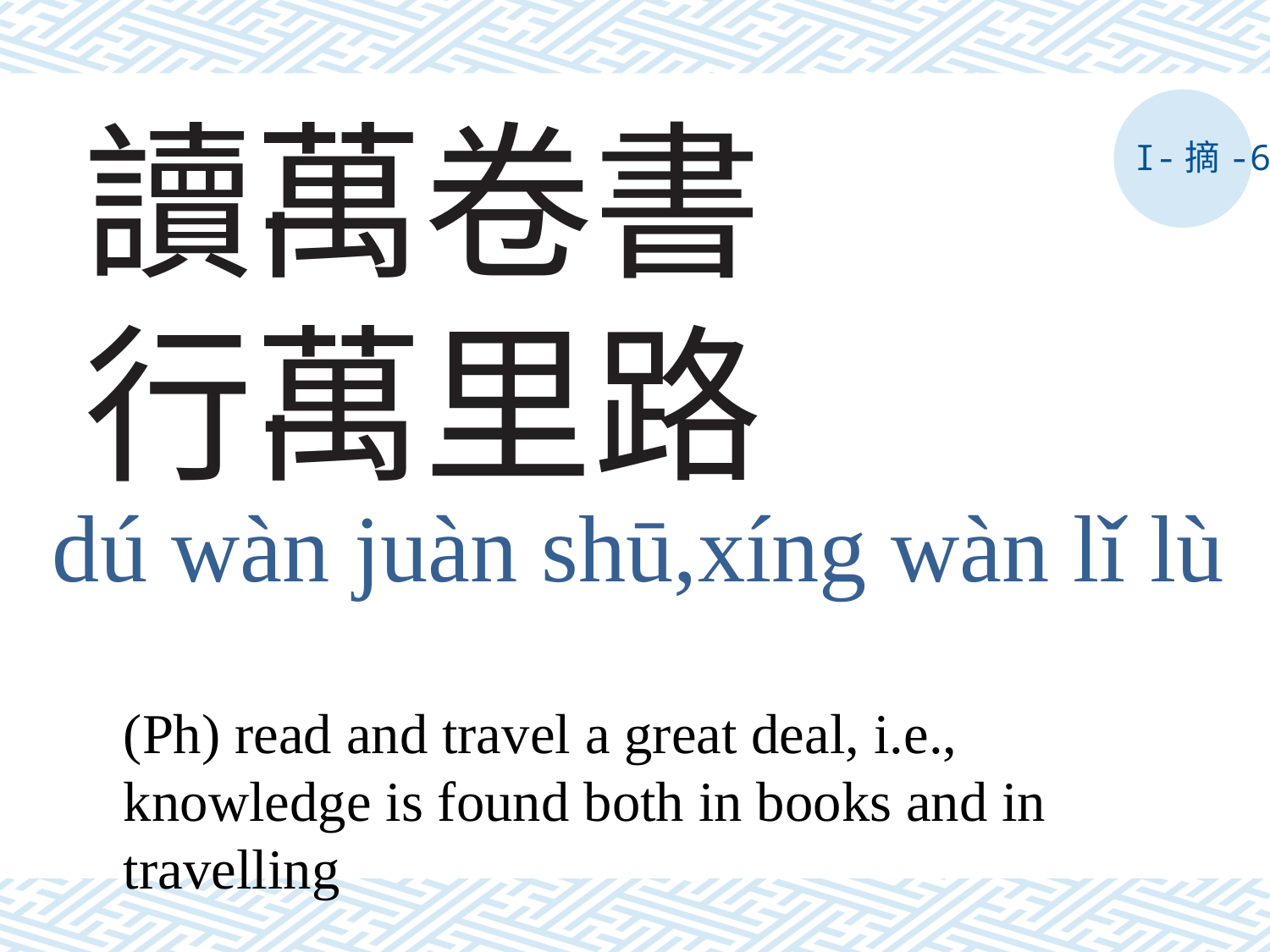

# 讀萬卷書 行萬里路
I-摘-6

dú wàn juàn shū,xíng wàn lǐ lù
(Ph) read and travel a great deal, i.e., knowledge is found both in books and in travelling